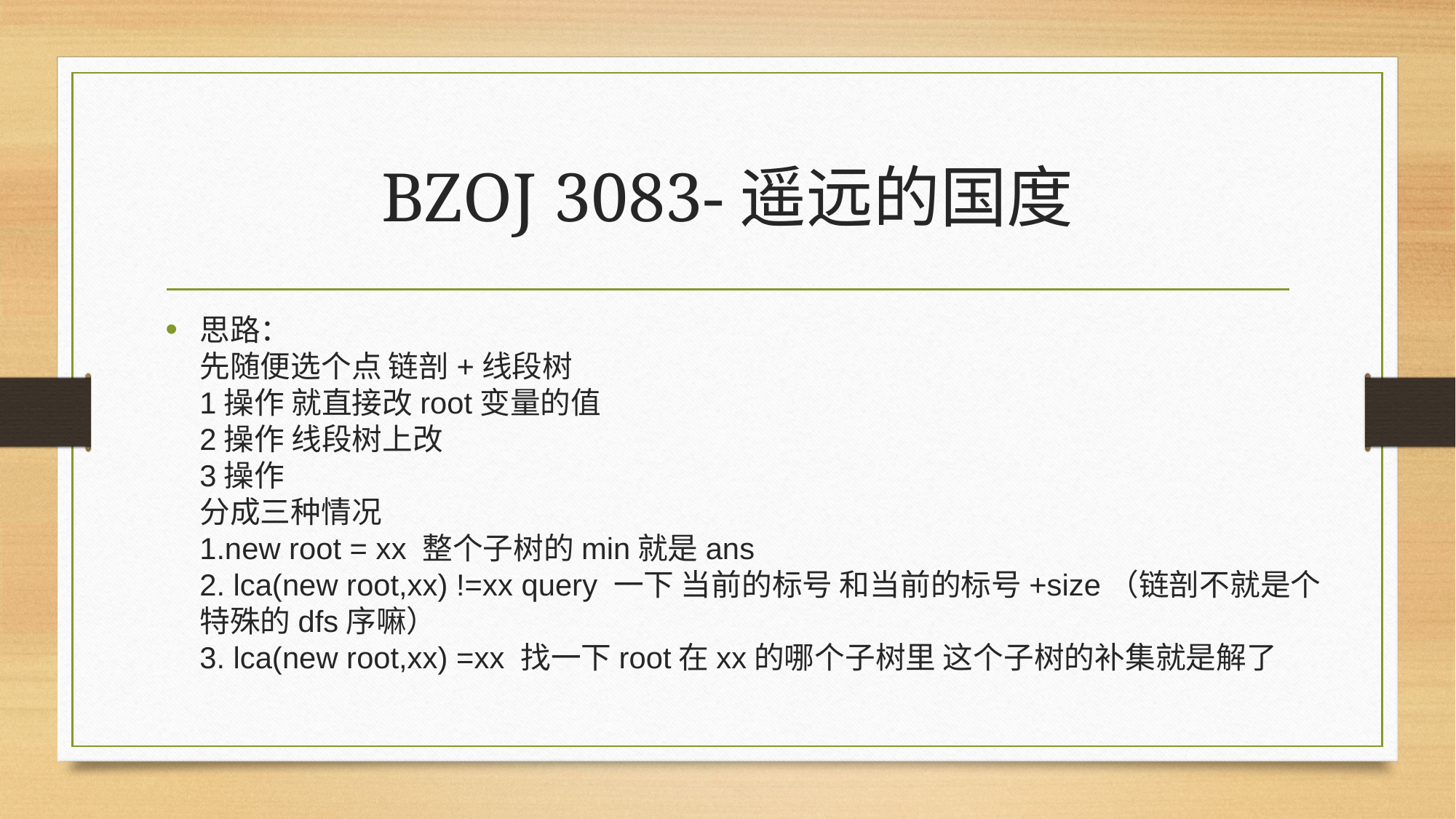

# BZOJ 3083-遥远的国度
思路： 
先随便选个点 链剖+线段树 
1操作 就直接改root变量的值 
2操作 线段树上改 
3操作 
分成三种情况 
1.new root = xx 整个子树的min就是ans 
2. lca(new root,xx) !=xx query 一下 当前的标号 和当前的标号+size（链剖不就是个特殊的dfs序嘛） 
3. lca(new root,xx) =xx 找一下root在xx的哪个子树里 这个子树的补集就是解了